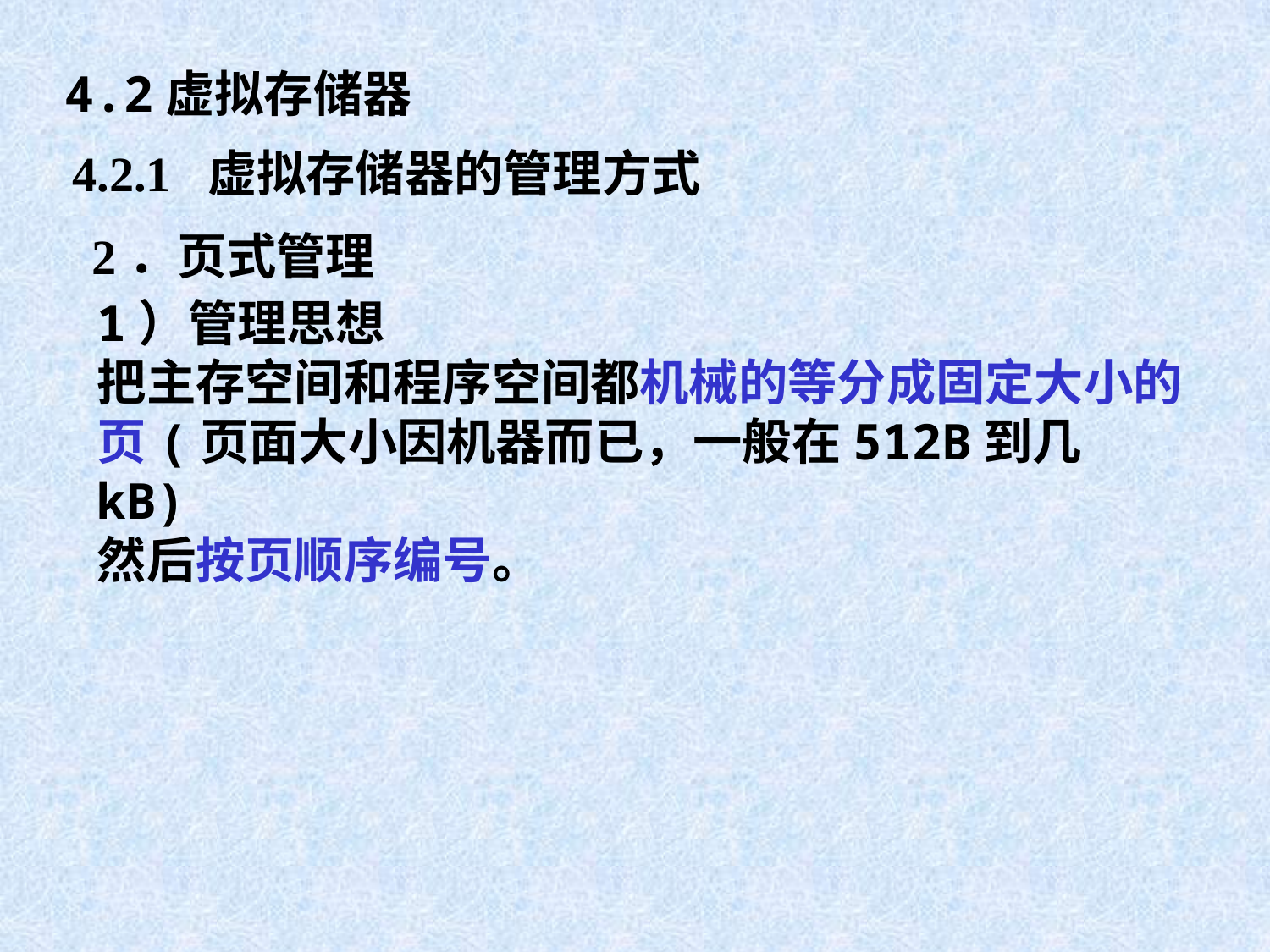

4.2虚拟存储器
4.2.1  虚拟存储器的管理方式
2．页式管理
1）管理思想
把主存空间和程序空间都机械的等分成固定大小的页(页面大小因机器而已，一般在512B到几kB)
然后按页顺序编号。